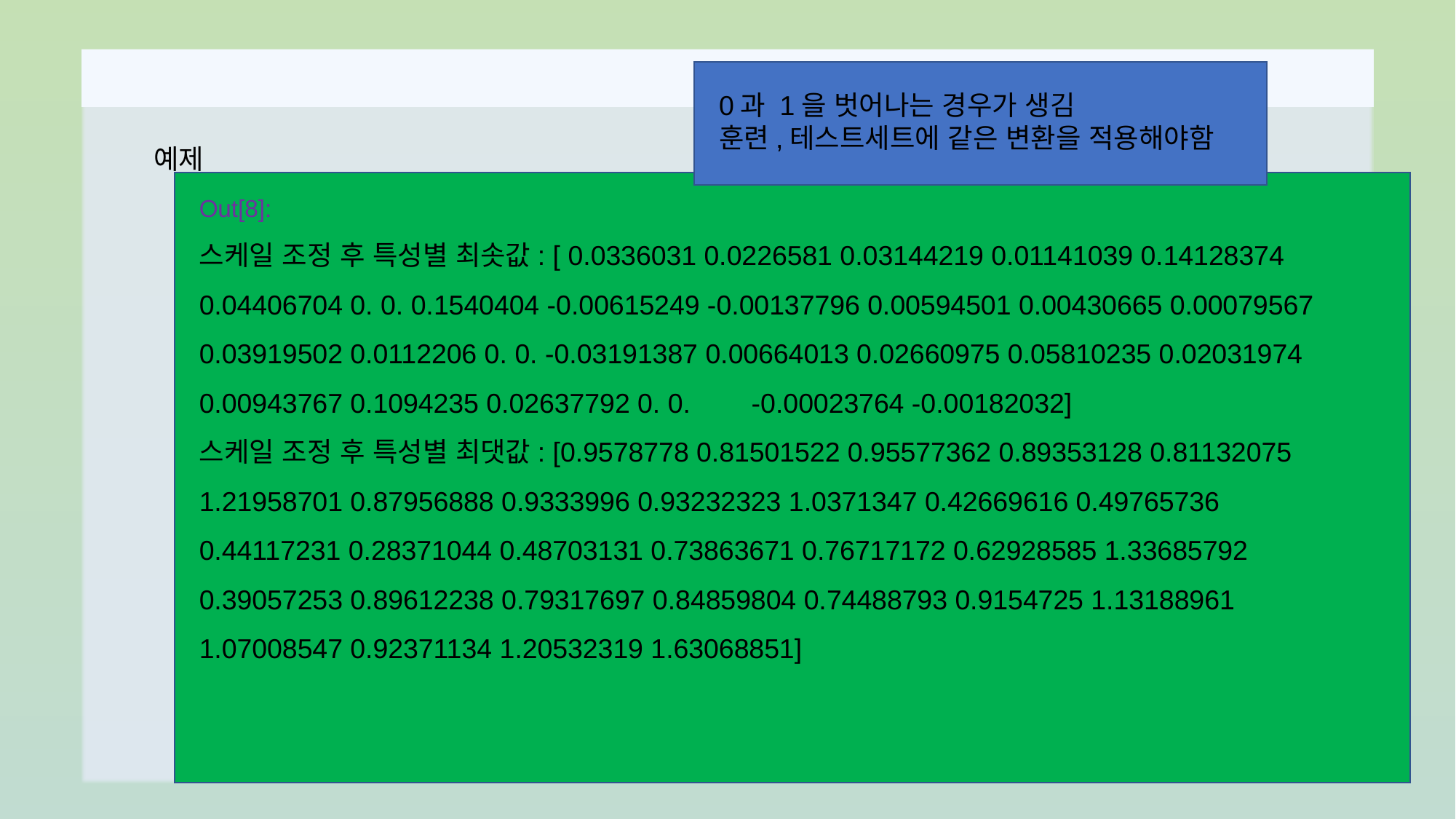

0과 1을 벗어나는 경우가 생김
훈련,테스트세트에 같은 변환을 적용해야함

예제
Out[8]:
스케일 조정 후 특성별 최솟값: [ 0.0336031 0.0226581 0.03144219 0.01141039 0.14128374 0.04406704 0. 0. 0.1540404 -0.00615249 -0.00137796 0.00594501 0.00430665 0.00079567 0.03919502 0.0112206 0. 0. -0.03191387 0.00664013 0.02660975 0.05810235 0.02031974 0.00943767 0.1094235 0.02637792 0. 0.        -0.00023764 -0.00182032]
스케일 조정 후 특성별 최댓값: [0.9578778 0.81501522 0.95577362 0.89353128 0.81132075 1.21958701 0.87956888 0.9333996 0.93232323 1.0371347 0.42669616 0.49765736 0.44117231 0.28371044 0.48703131 0.73863671 0.76717172 0.62928585 1.33685792 0.39057253 0.89612238 0.79317697 0.84859804 0.74488793 0.9154725 1.13188961 1.07008547 0.92371134 1.20532319 1.63068851]